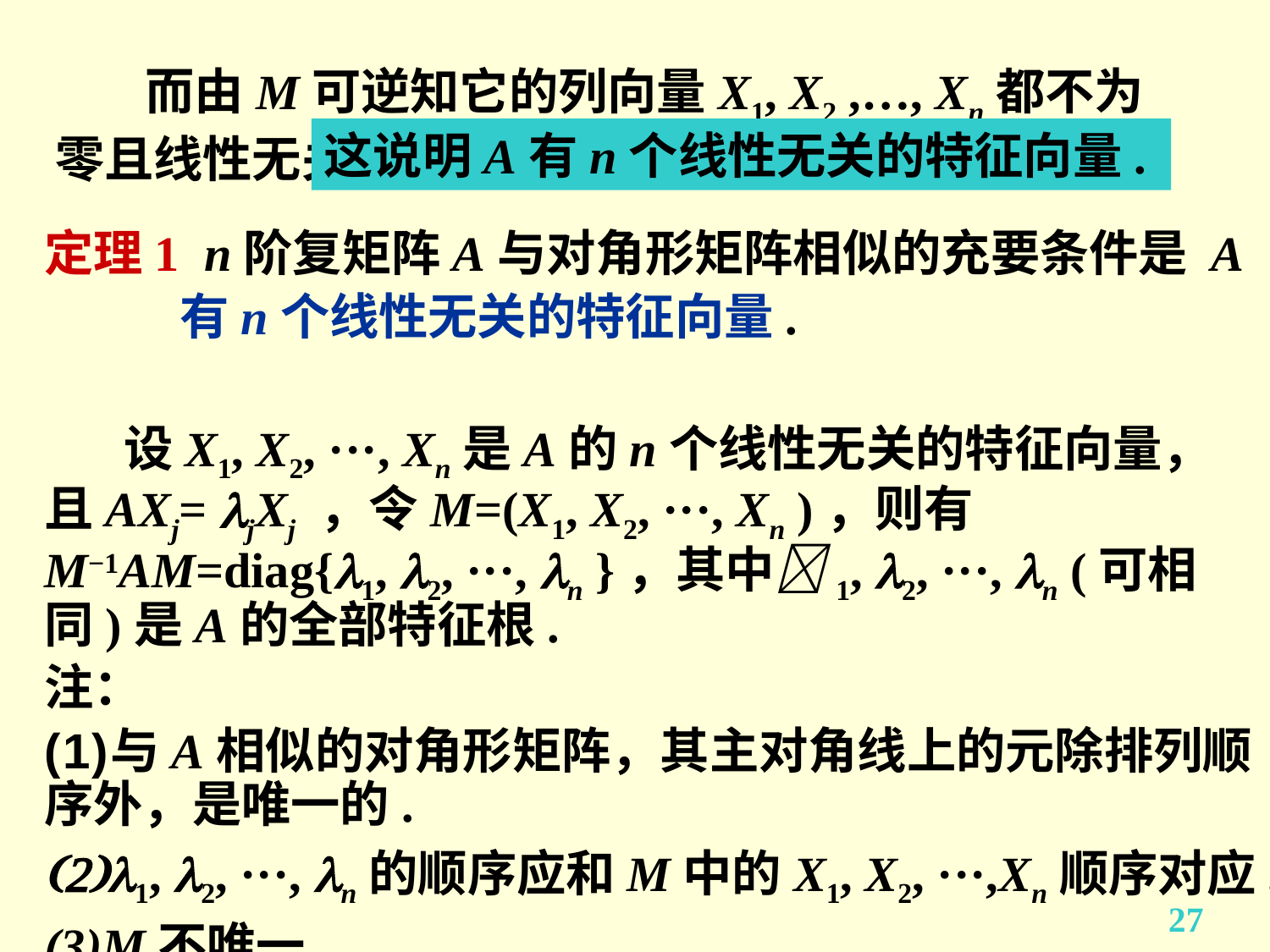

# 而由M可逆知它的列向量X1, X2 ,…, Xn都不为零且线性无关.
这说明A有n个线性无关的特征向量.
定理1  n阶复矩阵A与对角形矩阵相似的充要条件是 A
           有n个线性无关的特征向量.

      设X1, X2, ···, Xn是A的n个线性无关的特征向量，且AXj= λjXj ，令M=(X1, X2, ···, Xn )，则有M−1AM=diag{λ1, λ2, ···, λn }，其中λ1, λ2, ···, λn (可相同)是A的全部特征根.
注：
与A相似的对角形矩阵，其主对角线上的元除排列顺序外，是唯一的.
λ1, λ2, ···, λn的顺序应和M中的X1, X2, ···,Xn顺序对应.
M不唯一.